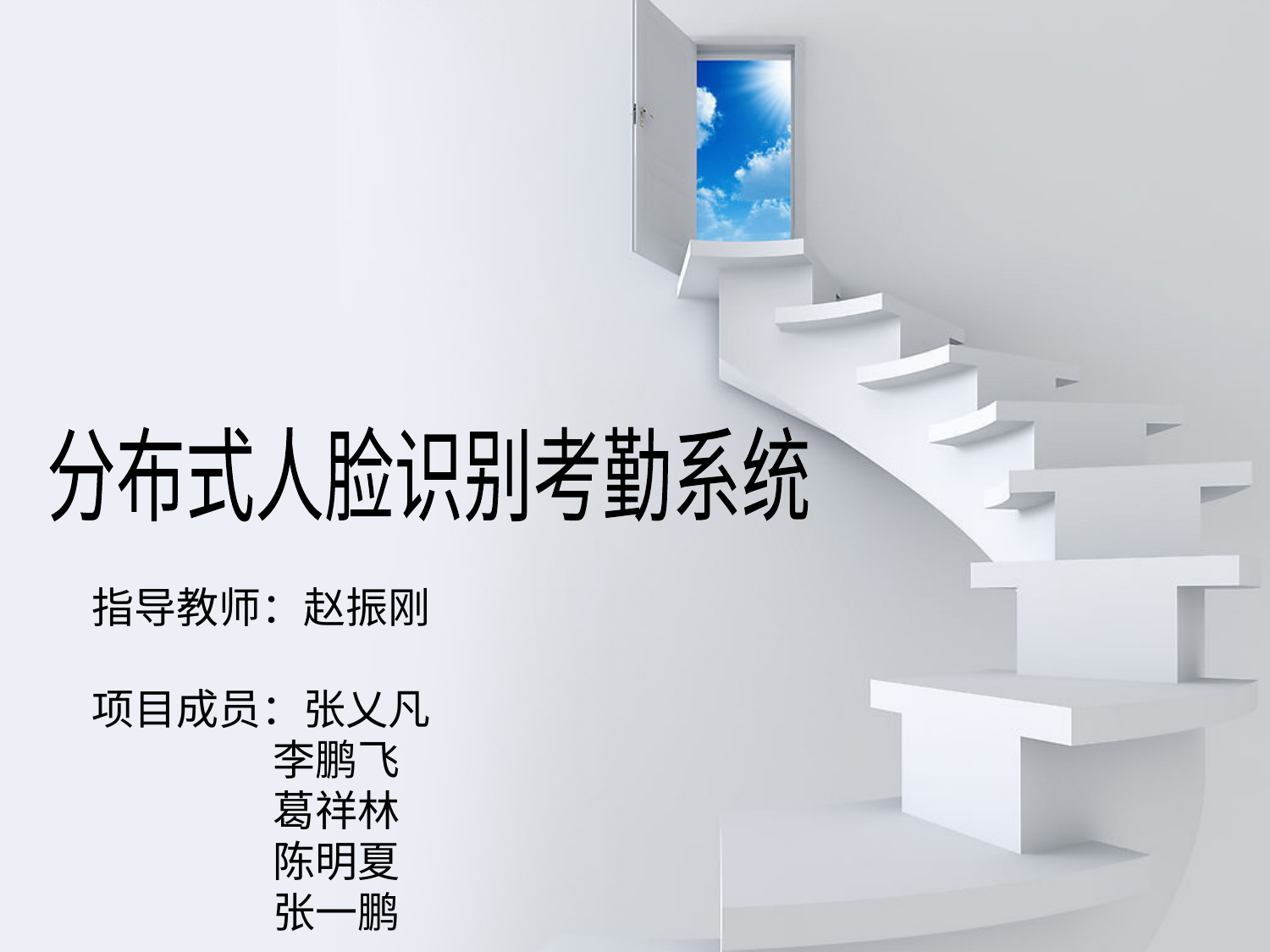

分布式人脸识别考勤系统
指导教师：赵振刚

项目成员：张乂凡
                  李鹏飞
                  葛祥林
                  陈明夏
                  张一鹏